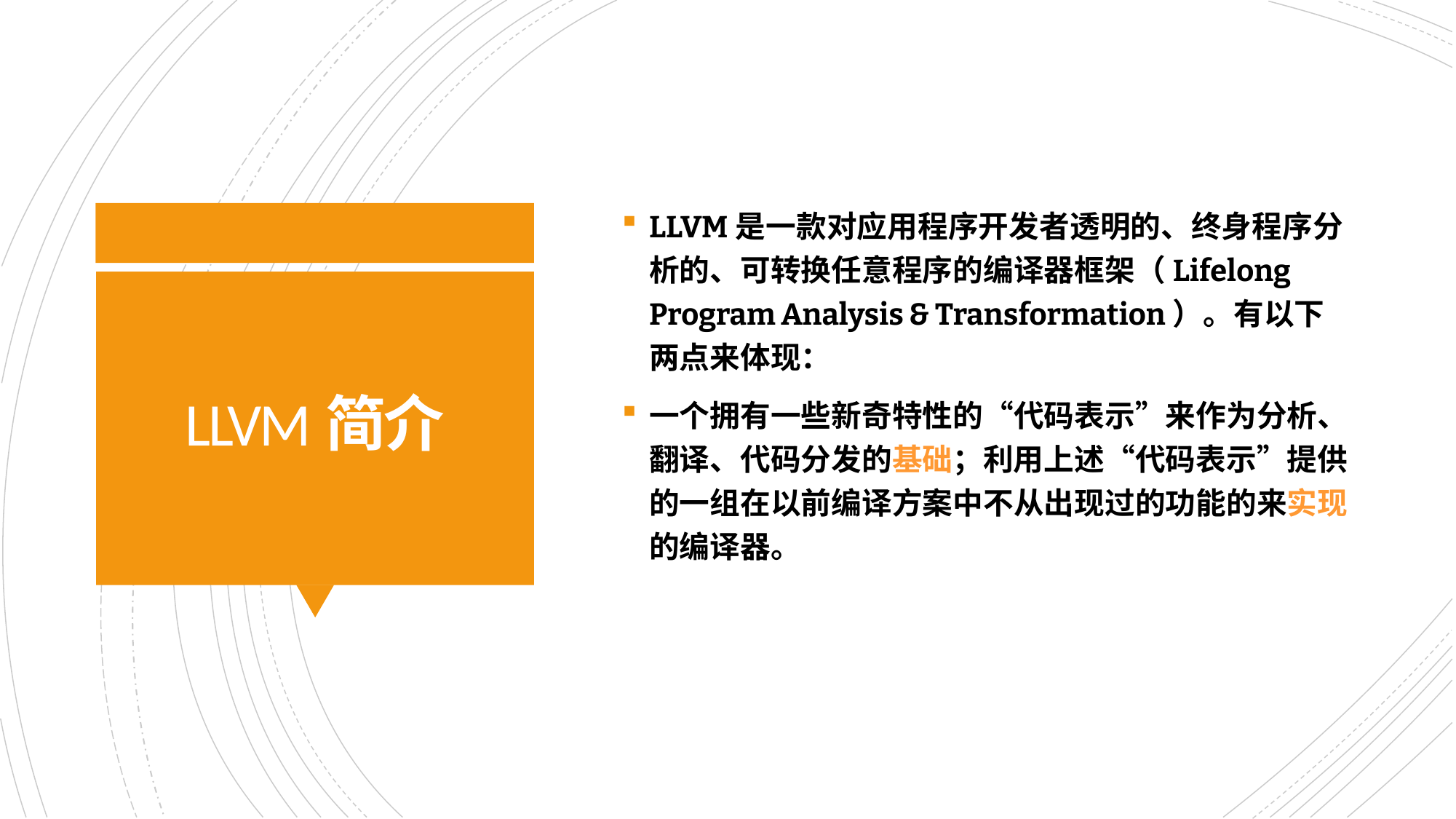

LLVM是一款对应用程序开发者透明的、终身程序分析的、可转换任意程序的编译器框架（Lifelong Program Analysis & Transformation）。有以下两点来体现：
一个拥有一些新奇特性的“代码表示”来作为分析、翻译、代码分发的基础；利用上述“代码表示”提供的一组在以前编译方案中不从出现过的功能的来实现的编译器。

# LLVM简介